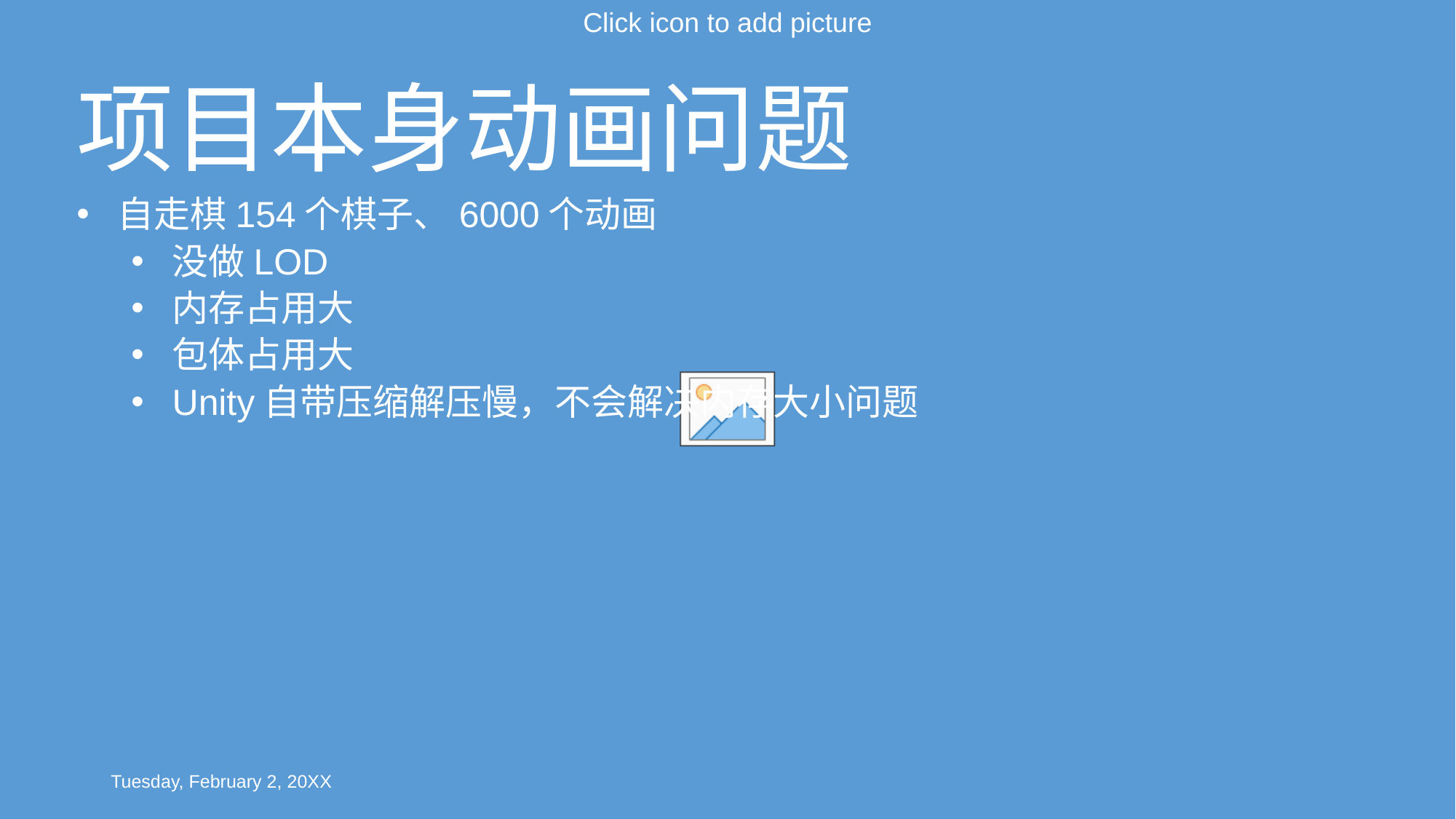

# 项目本身动画问题
自走棋154个棋子、6000个动画
没做LOD
内存占用大
包体占用大
Unity自带压缩解压慢，不会解决内存大小问题
Tuesday, February 2, 20XX
Sample Footer Text
7